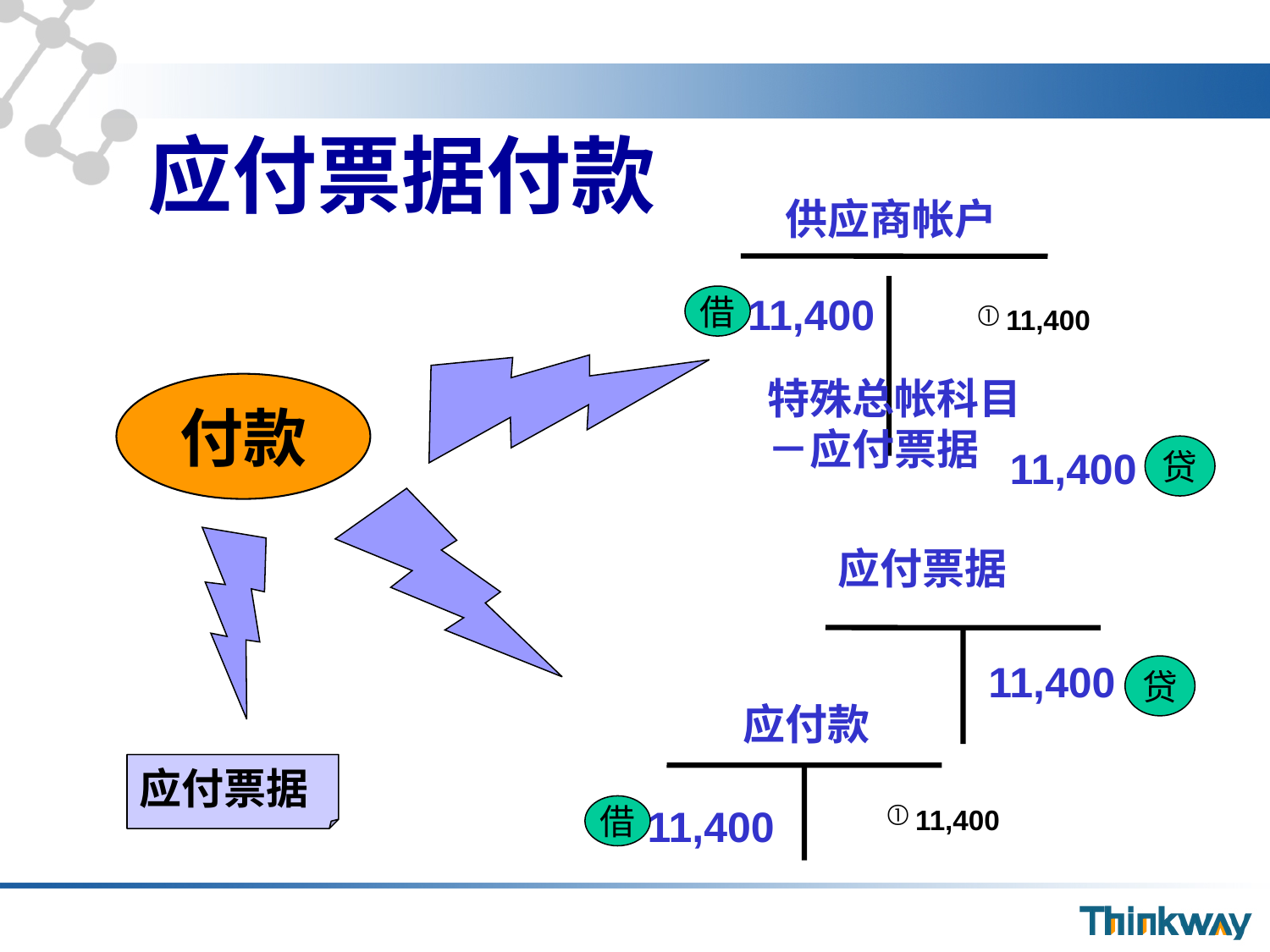

# 应付票据付款
供应商帐户

11,400
借
11,400
特殊总帐科目
－应付票据
付款
11,400
贷

应付票据

11,400
贷
应付款
应付票据

11,400
借
11,400